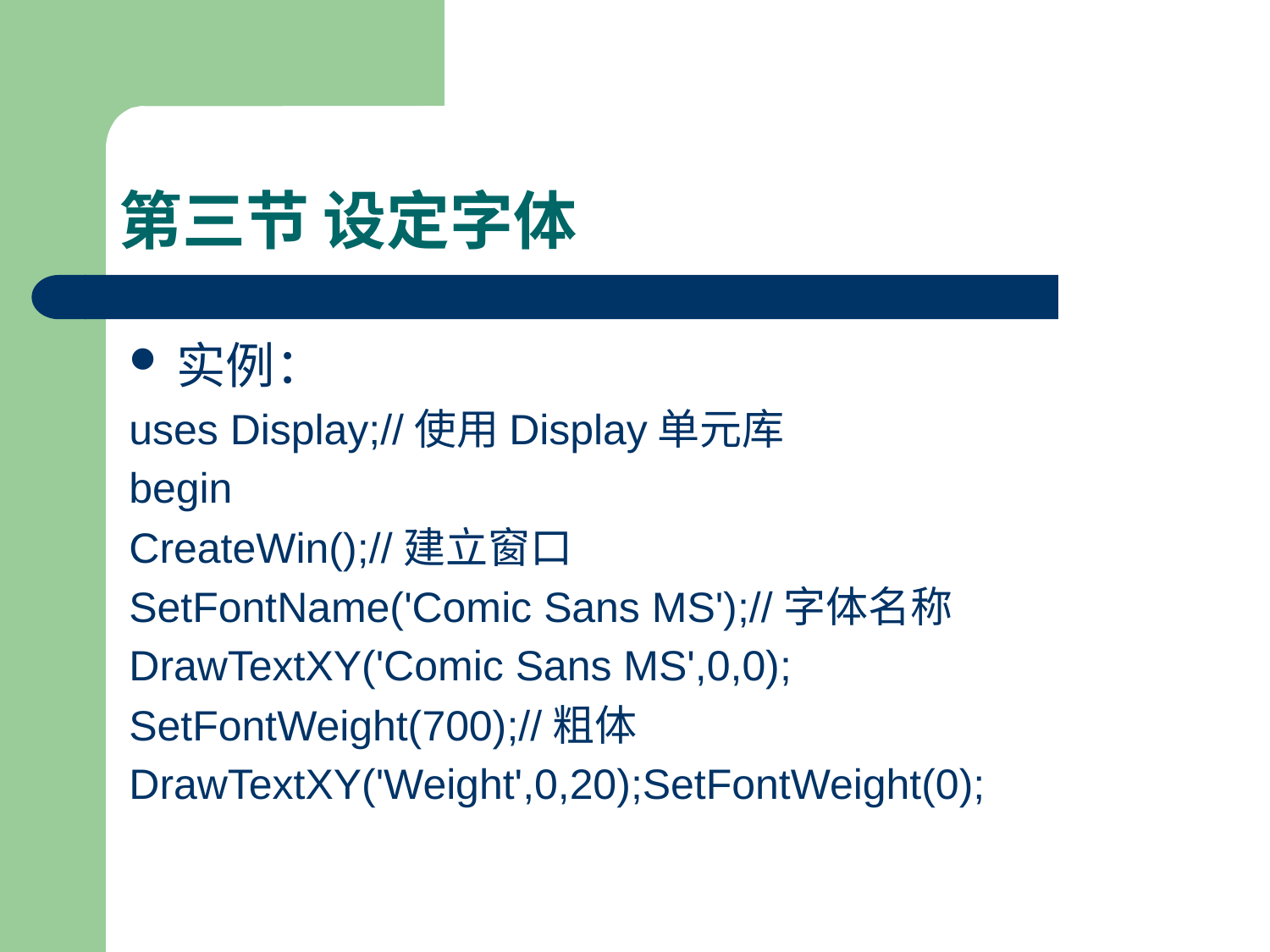

# 第三节 设定字体
实例：
uses Display;//使用Display单元库
begin
CreateWin();//建立窗口
SetFontName('Comic Sans MS');//字体名称
DrawTextXY('Comic Sans MS',0,0);
SetFontWeight(700);//粗体
DrawTextXY('Weight',0,20);SetFontWeight(0);